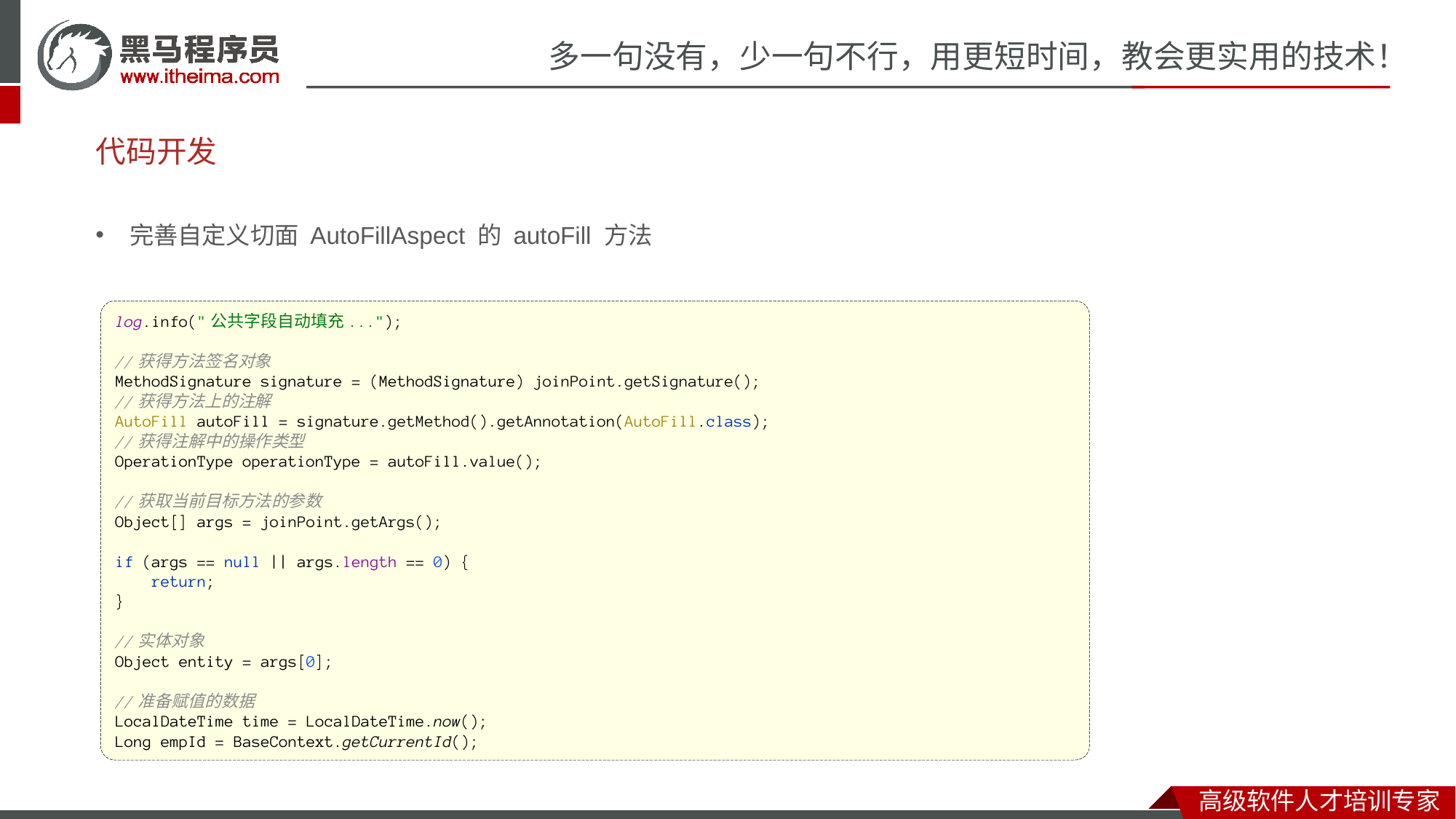

# 代码开发
完善自定义切面 AutoFillAspect 的 autoFill 方法
log.info("公共字段自动填充...");
//获得方法签名对象
MethodSignature signature = (MethodSignature) joinPoint.getSignature();
//获得方法上的注解
AutoFill autoFill = signature.getMethod().getAnnotation(AutoFill.class);
//获得注解中的操作类型
OperationType operationType = autoFill.value();
//获取当前目标方法的参数
Object[] args = joinPoint.getArgs();
if (args == null || args.length == 0) {
    return;
}
//实体对象
Object entity = args[0];
//准备赋值的数据
LocalDateTime time = LocalDateTime.now();
Long empId = BaseContext.getCurrentId();